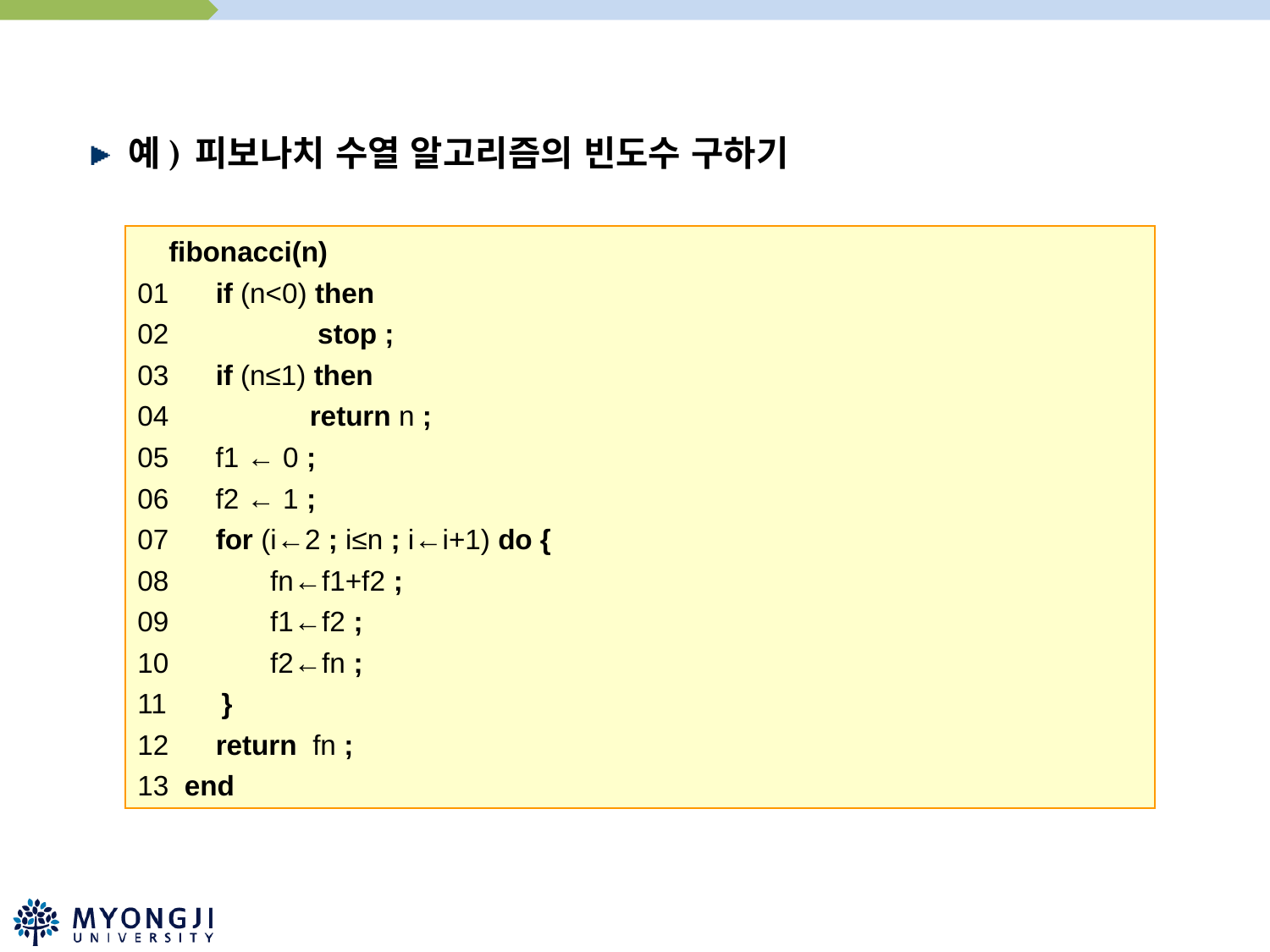

예) 피보나치 수열 알고리즘의 빈도수 구하기
    fibonacci(n)
01      if (n<0) then
02                   stop ;
03      if (n≤1) then
04                  return n ;
05      f1 ← 0 ;
06      f2 ← 1 ;
07      for (i←2 ; i≤n ; i←i+1) do {
08             fn←f1+f2 ;
09             f1←f2 ;
10             f2←fn ;
11       }
12      return  fn ;
13  end